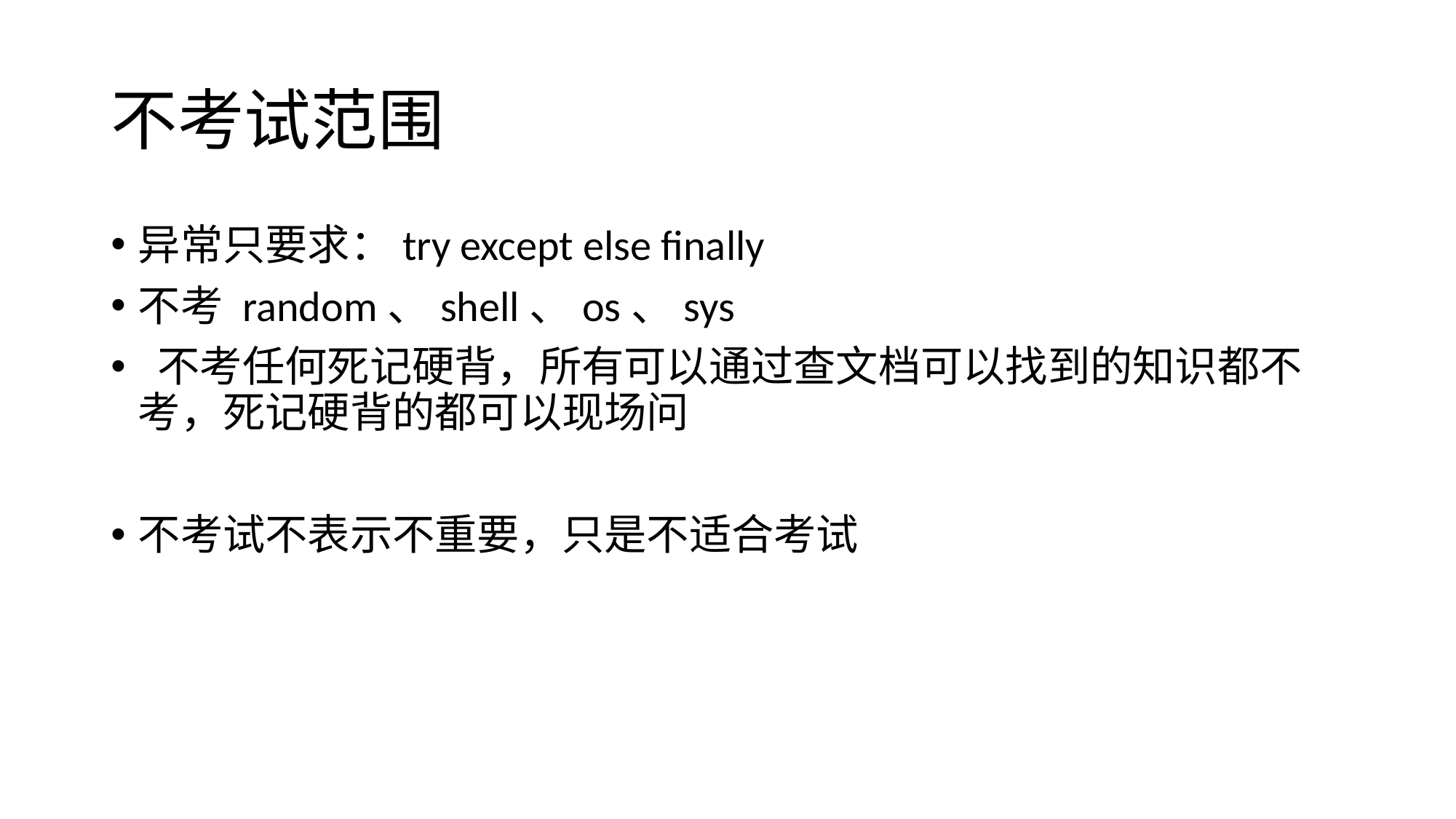

# 不考试范围
异常只要求：try except else finally
不考 random、shell、os、sys
 不考任何死记硬背，所有可以通过查文档可以找到的知识都不考，死记硬背的都可以现场问

不考试不表示不重要，只是不适合考试